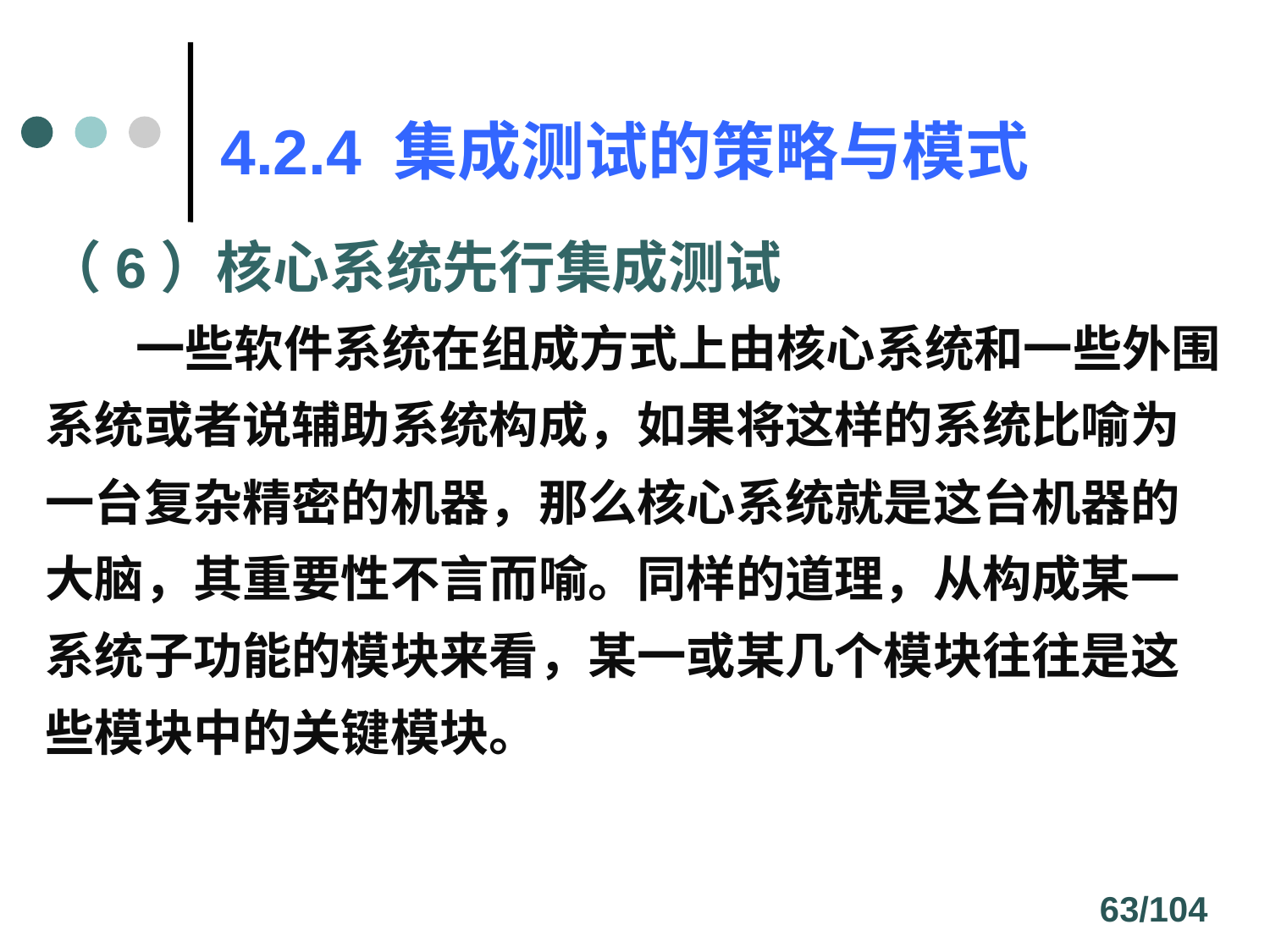

# 4.2.4 集成测试的策略与模式
（6）核心系统先行集成测试
       一些软件系统在组成方式上由核心系统和一些外围系统或者说辅助系统构成，如果将这样的系统比喻为一台复杂精密的机器，那么核心系统就是这台机器的大脑，其重要性不言而喻。同样的道理，从构成某一系统子功能的模块来看，某一或某几个模块往往是这些模块中的关键模块。

63/104